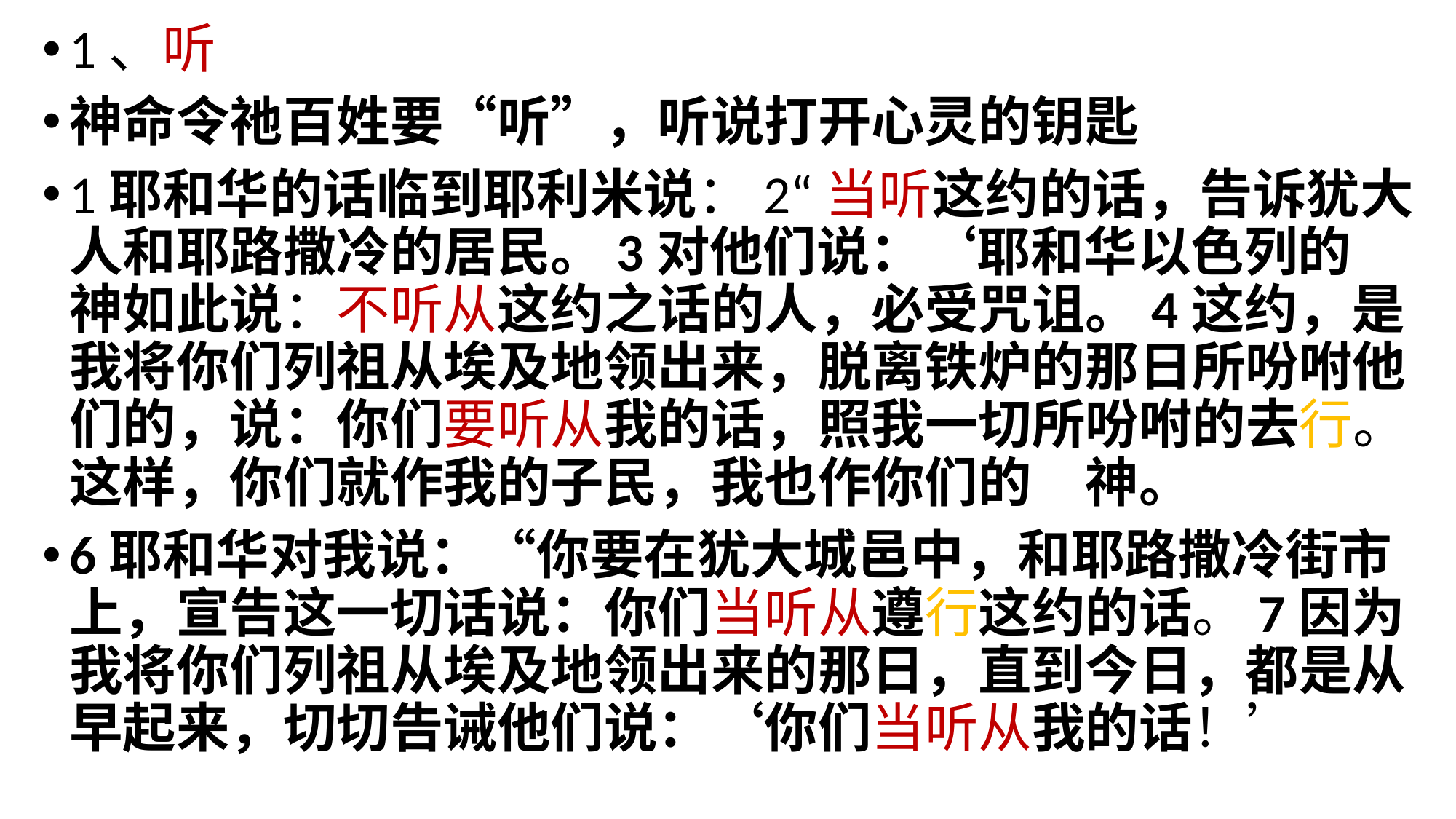

1、听
神命令祂百姓要“听”，听说打开心灵的钥匙
1耶和华的话临到耶利米说：2“当听这约的话，告诉犹大人和耶路撒冷的居民。3对他们说：‘耶和华以色列的　神如此说：不听从这约之话的人，必受咒诅。4这约，是我将你们列祖从埃及地领出来，脱离铁炉的那日所吩咐他们的，说：你们要听从我的话，照我一切所吩咐的去行。这样，你们就作我的子民，我也作你们的　神。
6耶和华对我说：“你要在犹大城邑中，和耶路撒冷街市上，宣告这一切话说：你们当听从遵行这约的话。7因为我将你们列祖从埃及地领出来的那日，直到今日，都是从早起来，切切告诫他们说：‘你们当听从我的话！’